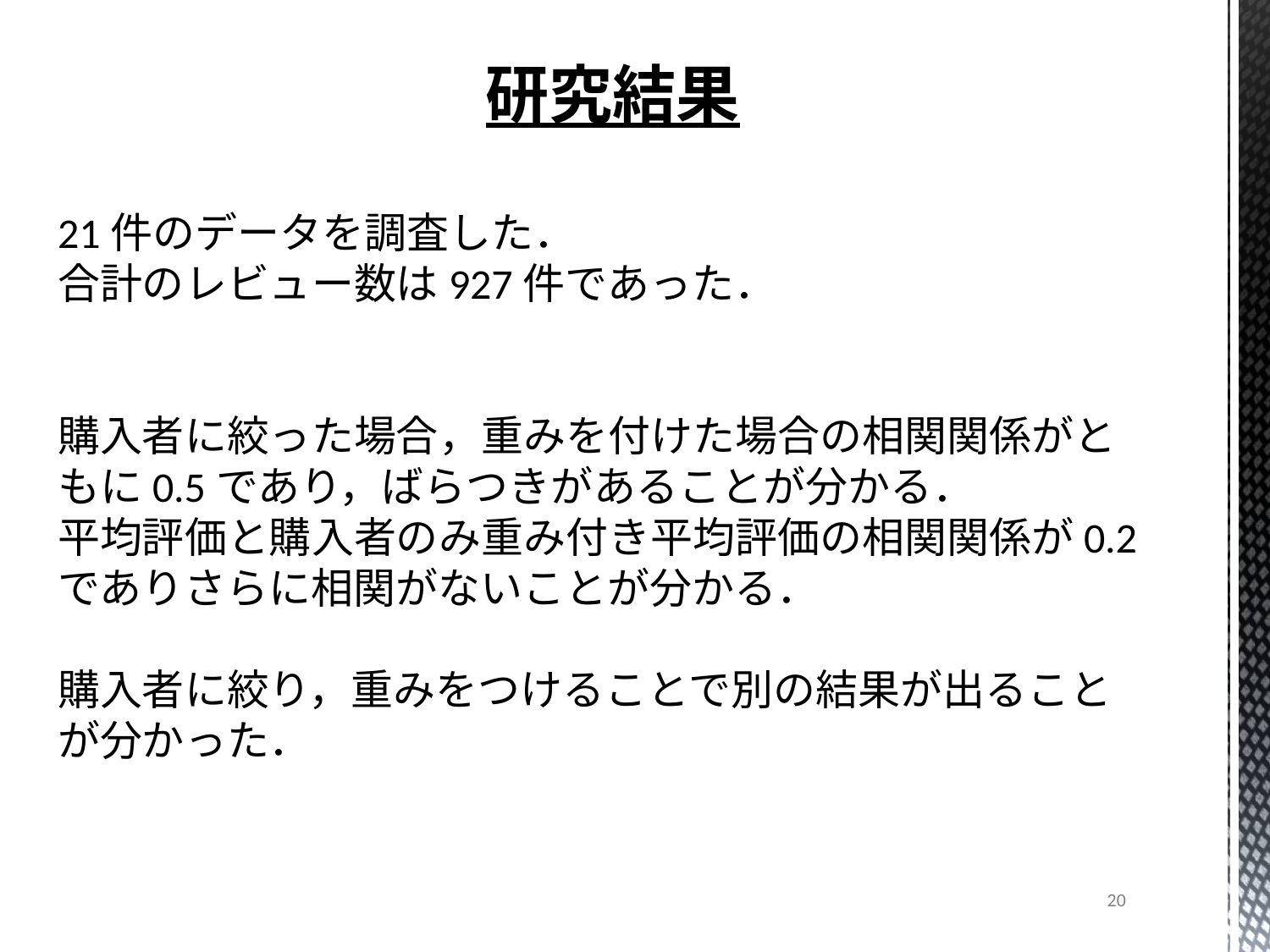

研究結果

21件のデータを調査した．
合計のレビュー数は927件であった．

購入者に絞った場合，重みを付けた場合の相関関係がともに0.5であり，ばらつきがあることが分かる．
平均評価と購入者のみ重み付き平均評価の相関関係が0.2でありさらに相関がないことが分かる．

購入者に絞り，重みをつけることで別の結果が出ることが分かった．

20